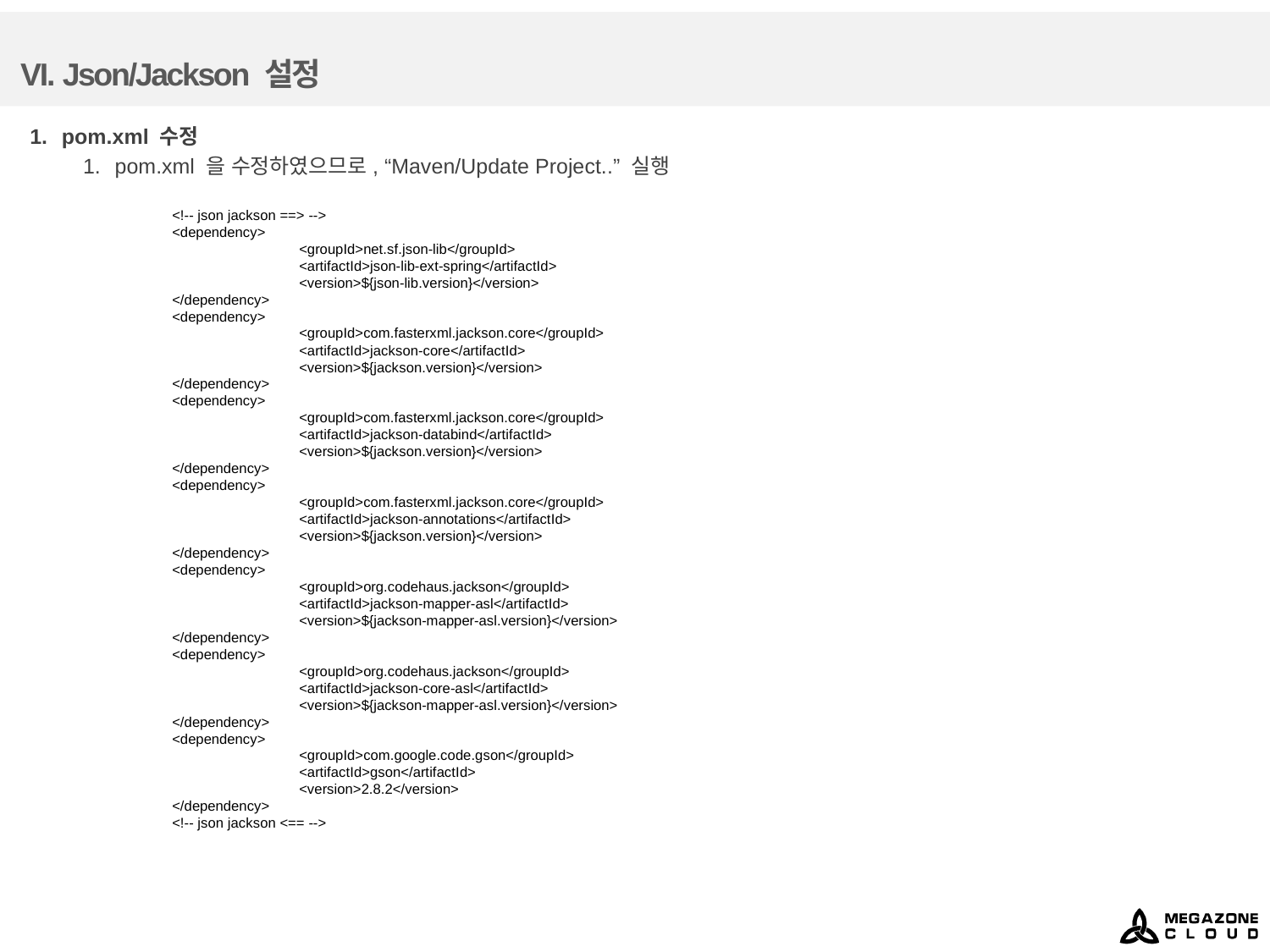

# VI. Json/Jackson 설정
pom.xml 수정
pom.xml 을 수정하였으므로, “Maven/Update Project..” 실행
	<!-- json jackson ==> -->
	<dependency>
		<groupId>net.sf.json-lib</groupId>
		<artifactId>json-lib-ext-spring</artifactId>
		<version>${json-lib.version}</version>
	</dependency>
	<dependency>
		<groupId>com.fasterxml.jackson.core</groupId>
		<artifactId>jackson-core</artifactId>
		<version>${jackson.version}</version>
	</dependency>
	<dependency>
		<groupId>com.fasterxml.jackson.core</groupId>
		<artifactId>jackson-databind</artifactId>
		<version>${jackson.version}</version>
	</dependency>
	<dependency>
		<groupId>com.fasterxml.jackson.core</groupId>
		<artifactId>jackson-annotations</artifactId>
		<version>${jackson.version}</version>
	</dependency>
	<dependency>
		<groupId>org.codehaus.jackson</groupId>
		<artifactId>jackson-mapper-asl</artifactId>
		<version>${jackson-mapper-asl.version}</version>
	</dependency>
	<dependency>
		<groupId>org.codehaus.jackson</groupId>
		<artifactId>jackson-core-asl</artifactId>
		<version>${jackson-mapper-asl.version}</version>
	</dependency>
	<dependency>
		<groupId>com.google.code.gson</groupId>
		<artifactId>gson</artifactId>
		<version>2.8.2</version>
	</dependency>
	<!-- json jackson <== -->